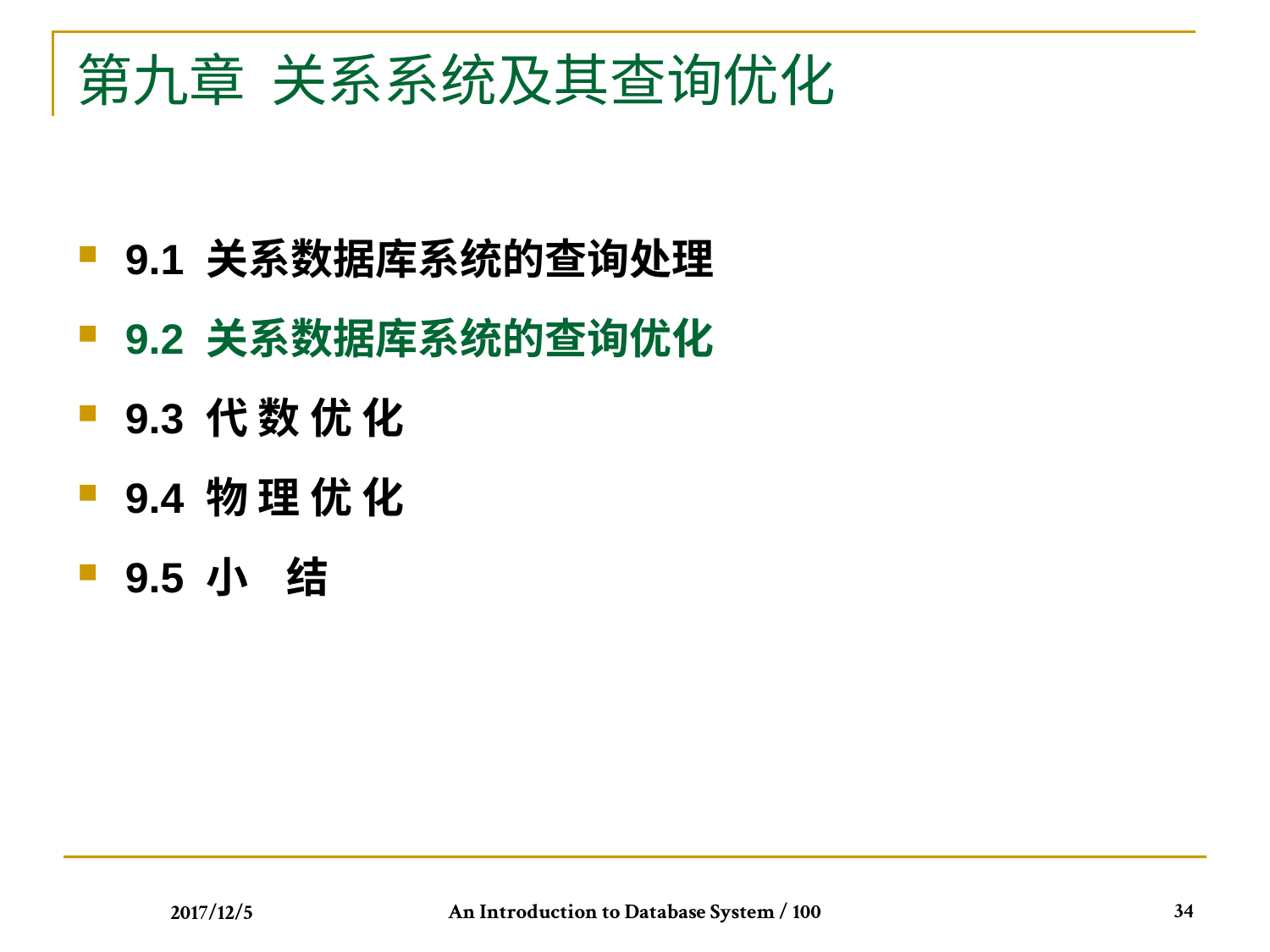

# 第九章  关系系统及其查询优化
9.1 关系数据库系统的查询处理
9.2 关系数据库系统的查询优化
9.3 代 数 优 化
9.4 物 理 优 化
9.5 小    结
2017/12/5
34
An Introduction to Database System / 100